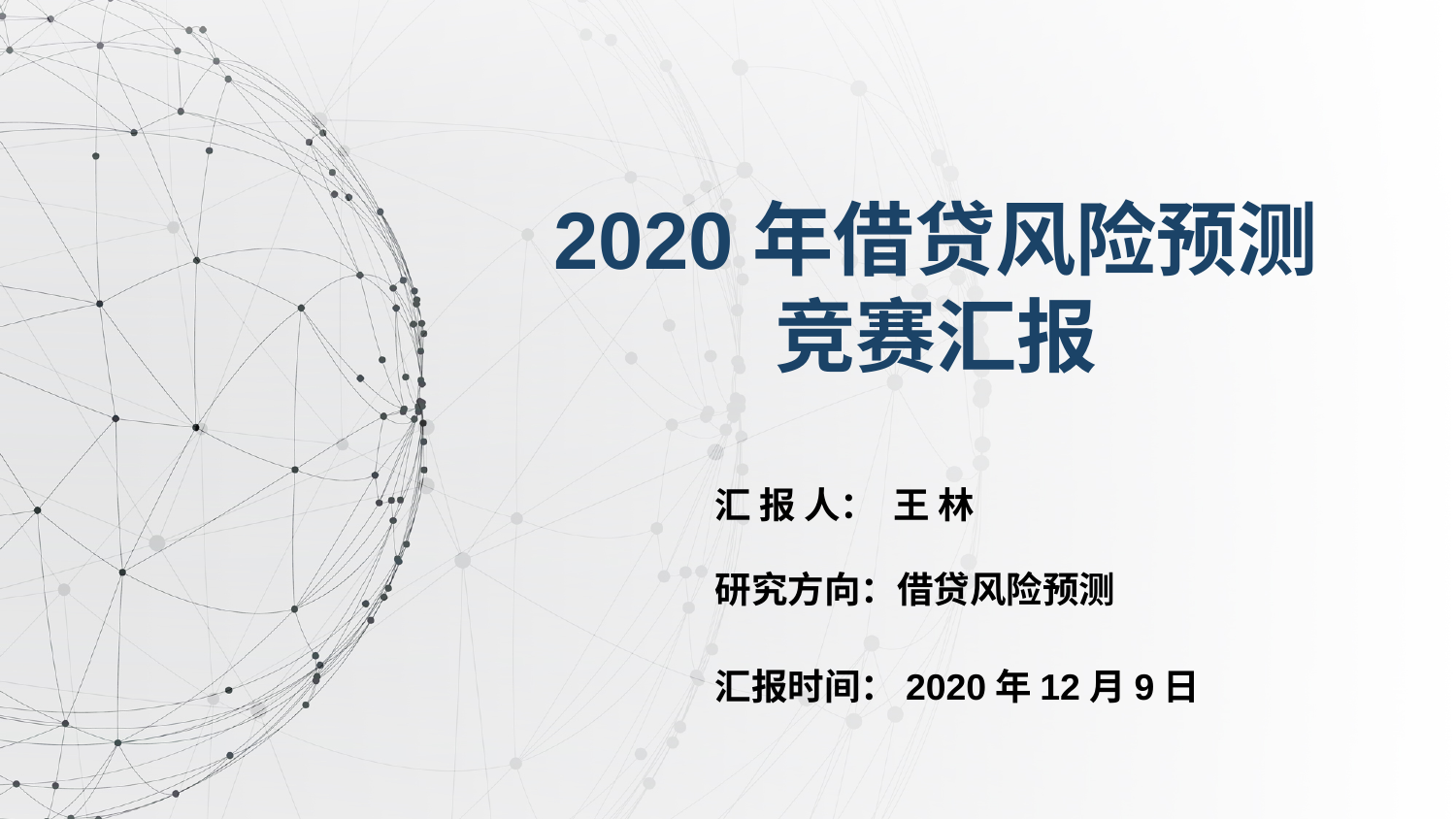

2020年借贷风险预测
竞赛汇报
汇 报 人：  王 林
研究方向：借贷风险预测
汇报时间：2020年12月9日